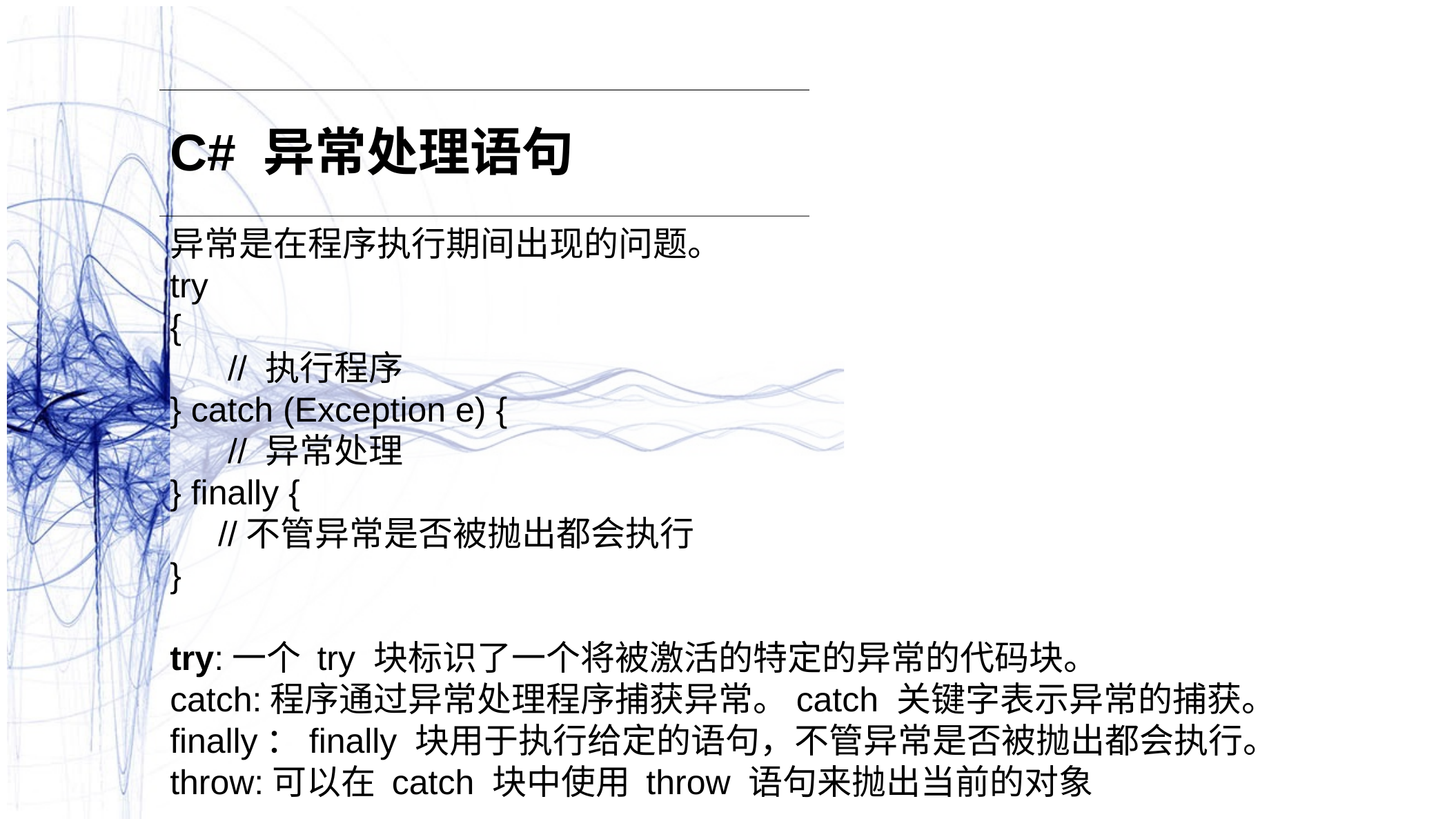

C# 异常处理语句

异常是在程序执行期间出现的问题。
try
{
      // 执行程序
} catch (Exception e) {
      // 异常处理
} finally {
     //不管异常是否被抛出都会执行
}

try:一个 try 块标识了一个将被激活的特定的异常的代码块。
catch:程序通过异常处理程序捕获异常。catch 关键字表示异常的捕获。
finally：finally 块用于执行给定的语句，不管异常是否被抛出都会执行。
throw:可以在 catch 块中使用 throw 语句来抛出当前的对象